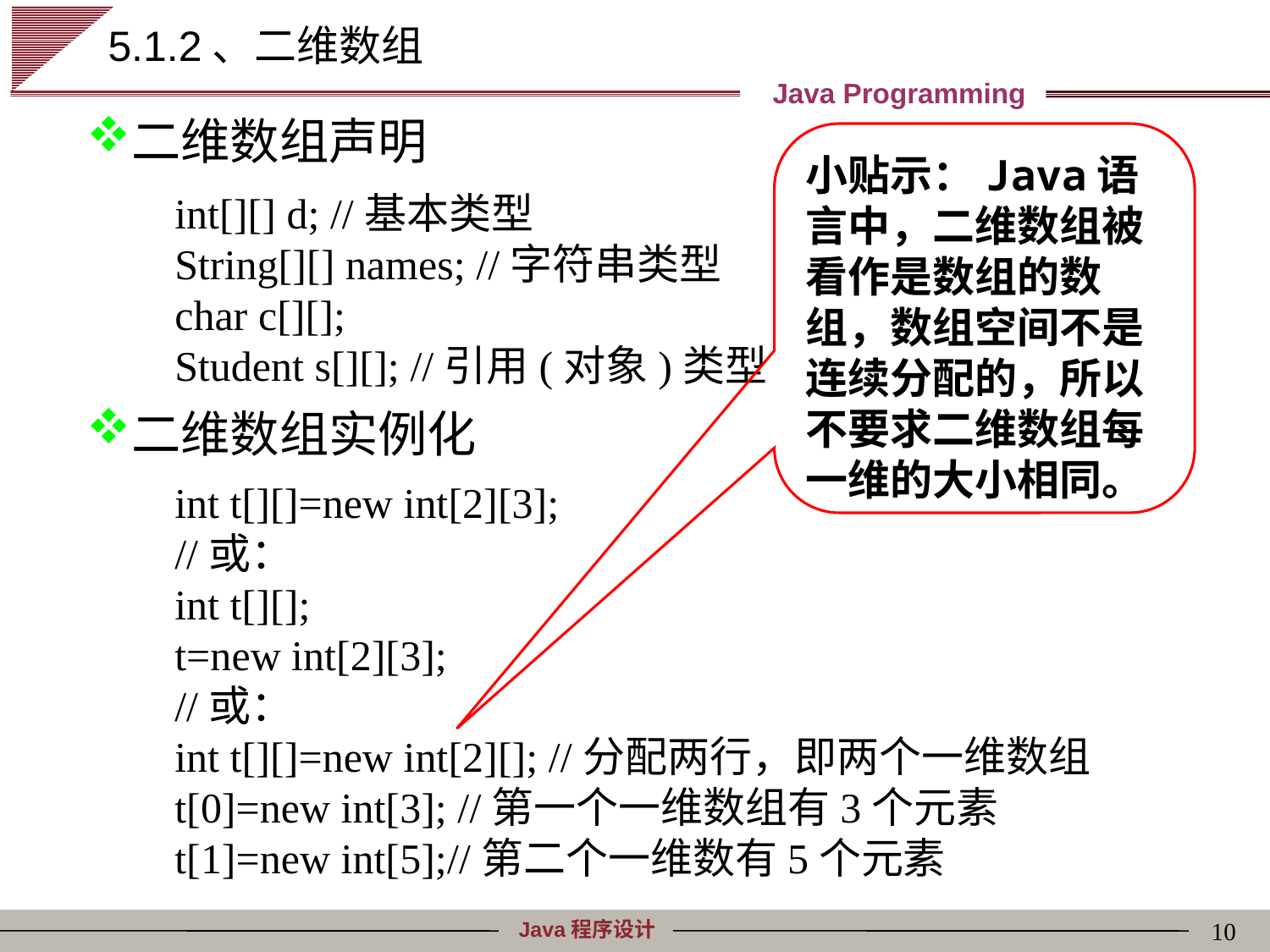

# 5.1.2、二维数组
二维数组声明
小贴示：Java语言中，二维数组被看作是数组的数组，数组空间不是连续分配的，所以不要求二维数组每一维的大小相同。
int[][] d; //基本类型
String[][] names; //字符串类型
char c[][];
Student s[][]; //引用(对象)类型
二维数组实例化
int t[][]=new int[2][3];
//或：
int t[][];
t=new int[2][3];
//或：
int t[][]=new int[2][]; //分配两行，即两个一维数组
t[0]=new int[3]; //第一个一维数组有3个元素
t[1]=new int[5];//第二个一维数有5个元素